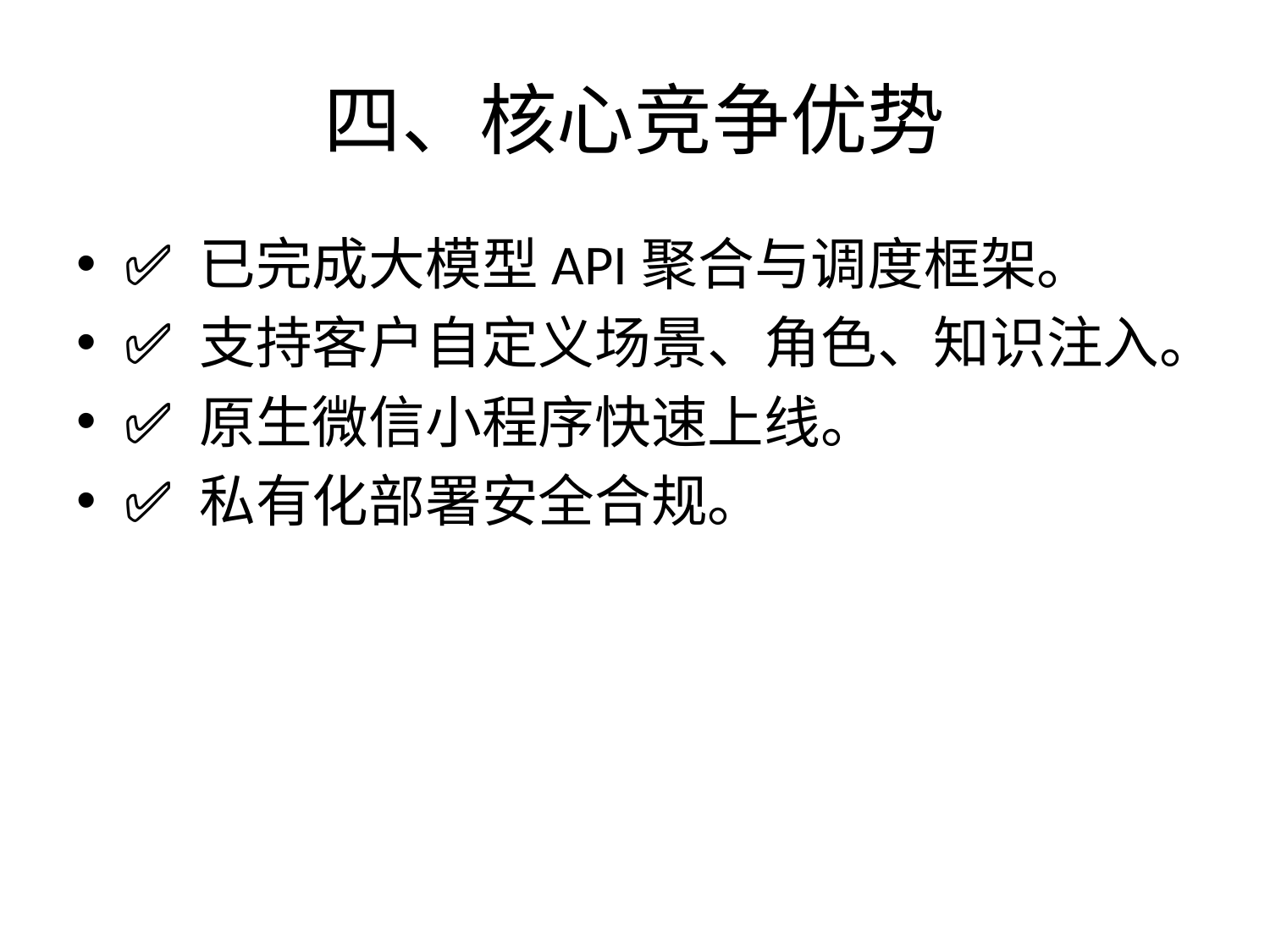

# 四、核心竞争优势
✅ 已完成大模型API聚合与调度框架。
✅ 支持客户自定义场景、角色、知识注入。
✅ 原生微信小程序快速上线。
✅ 私有化部署安全合规。